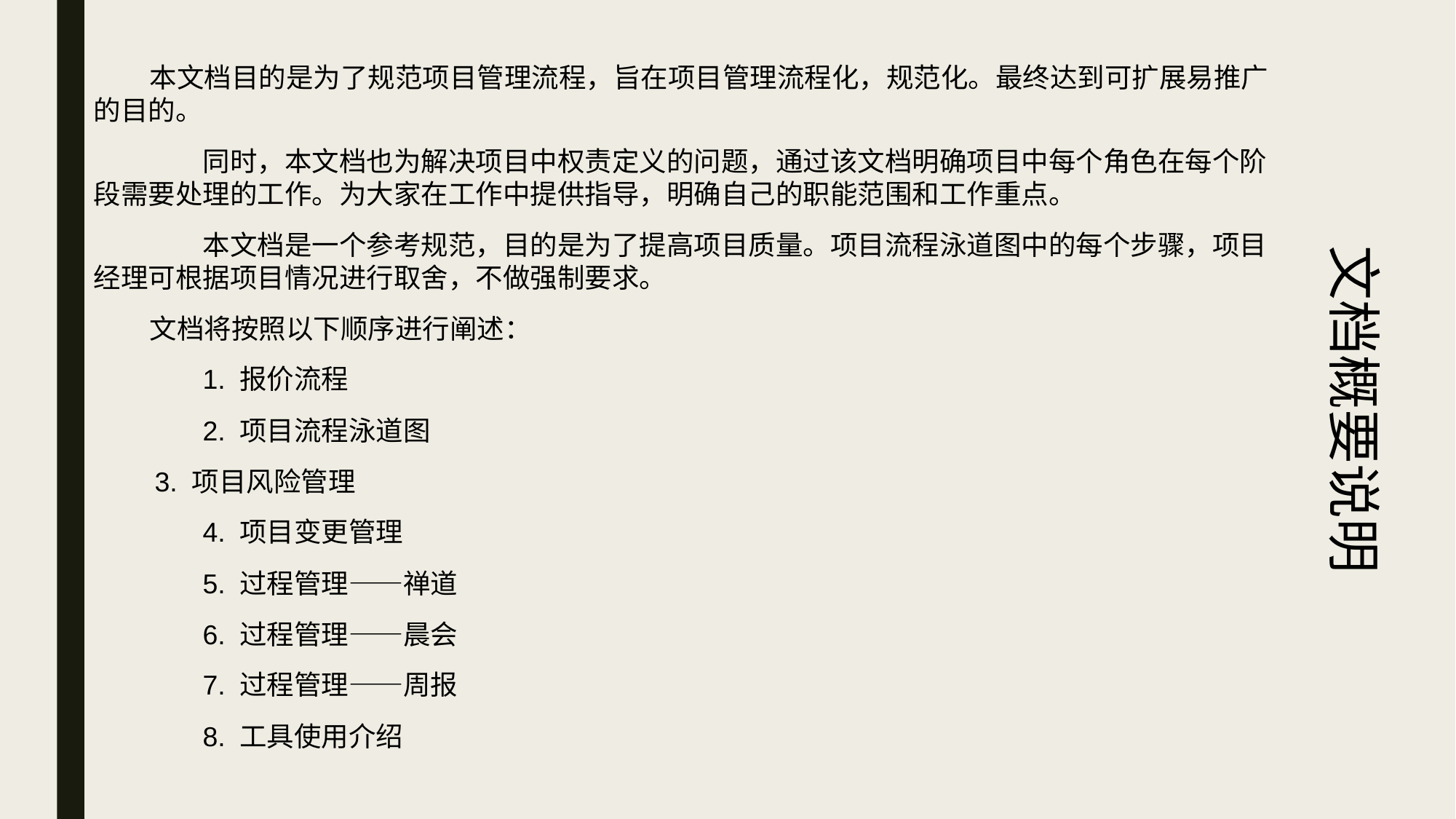

文档概要说明
        本文档目的是为了规范项目管理流程，旨在项目管理流程化，规范化。最终达到可扩展易推广的目的。
	同时，本文档也为解决项目中权责定义的问题，通过该文档明确项目中每个角色在每个阶段需要处理的工作。为大家在工作中提供指导，明确自己的职能范围和工作重点。
	本文档是一个参考规范，目的是为了提高项目质量。项目流程泳道图中的每个步骤，项目经理可根据项目情况进行取舍，不做强制要求。
        文档将按照以下顺序进行阐述：
	1. 报价流程
	2. 项目流程泳道图
        3. 项目风险管理
    	4. 项目变更管理
	5. 过程管理——禅道
	6. 过程管理——晨会
	7. 过程管理——周报
	8. 工具使用介绍